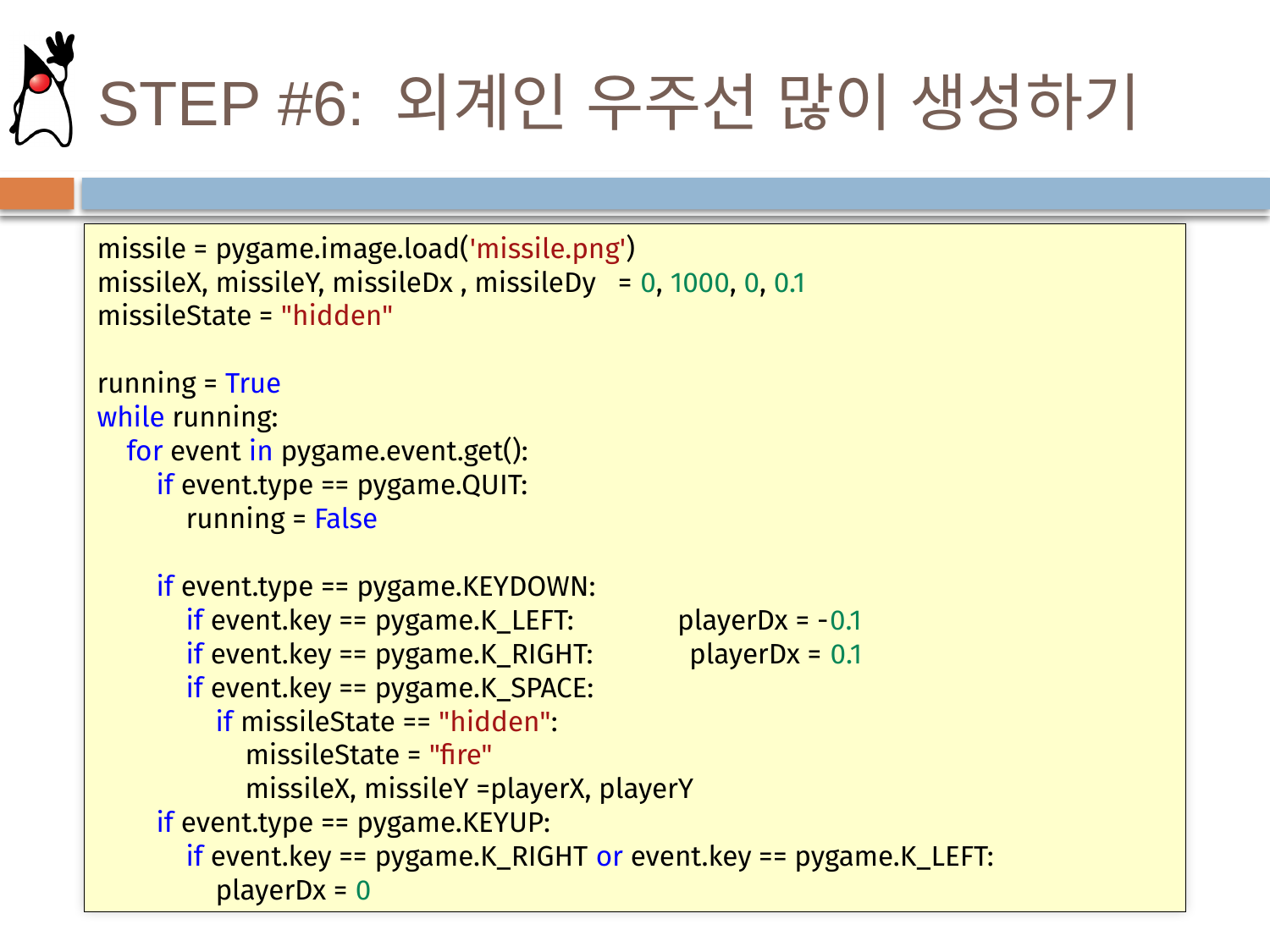

# STEP #6: 외계인 우주선 많이 생성하기
missile = pygame.image.load('missile.png')
missileX, missileY, missileDx , missileDy   = 0, 1000, 0, 0.1
missileState = "hidden"
running = True
while running:
    for event in pygame.event.get():
        if event.type == pygame.QUIT:
            running = False
        if event.type == pygame.KEYDOWN:
            if event.key == pygame.K_LEFT:              playerDx = -0.1
            if event.key == pygame.K_RIGHT:             playerDx = 0.1
            if event.key == pygame.K_SPACE:
                if missileState == "hidden":
                    missileState = "fire"
                    missileX, missileY =playerX, playerY
        if event.type == pygame.KEYUP:
            if event.key == pygame.K_RIGHT or event.key == pygame.K_LEFT:
                playerDx = 0